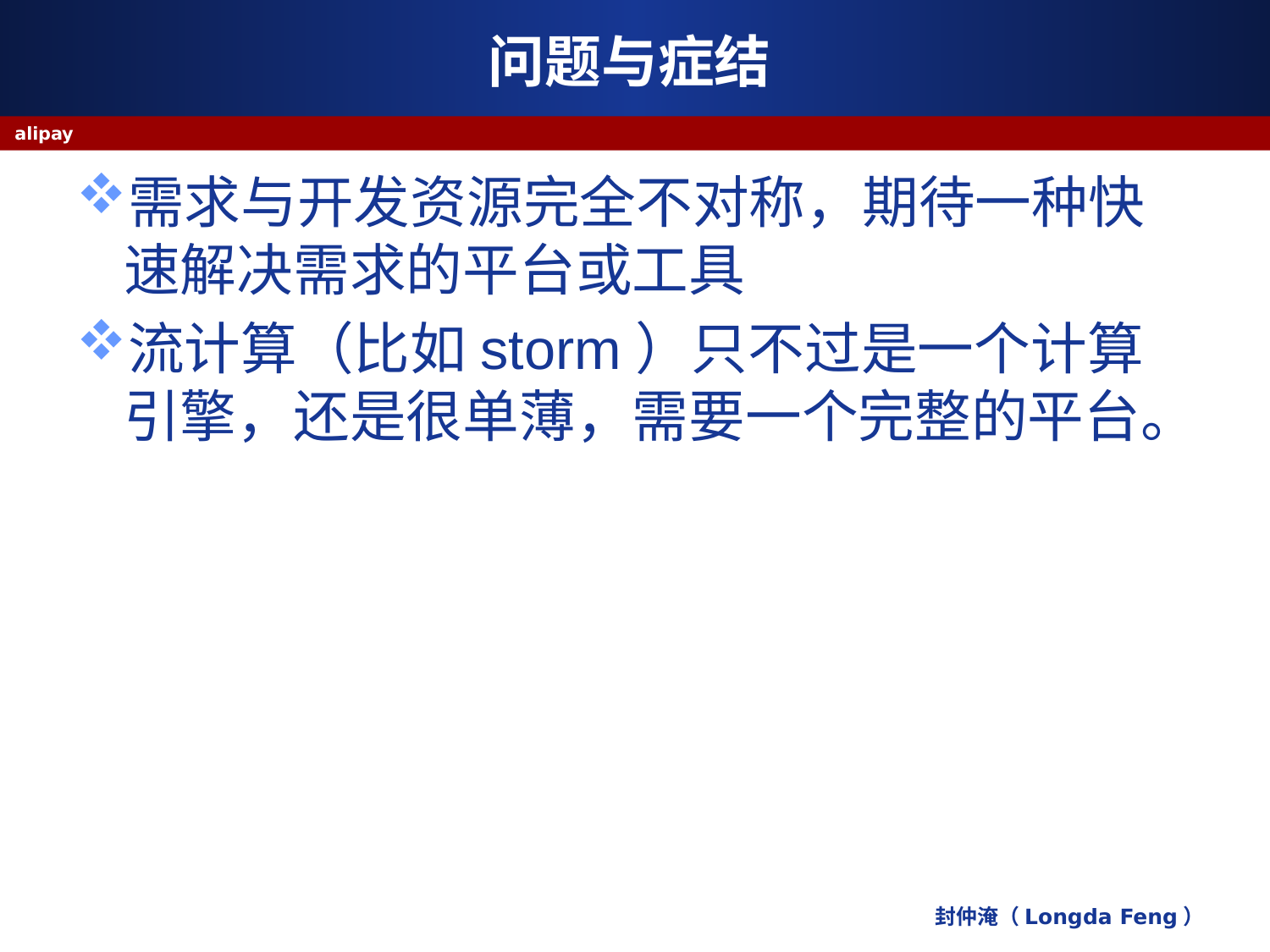

# 问题与症结
alipay
需求与开发资源完全不对称，期待一种快速解决需求的平台或工具
流计算（比如storm）只不过是一个计算引擎，还是很单薄，需要一个完整的平台。
封仲淹（Longda Feng）